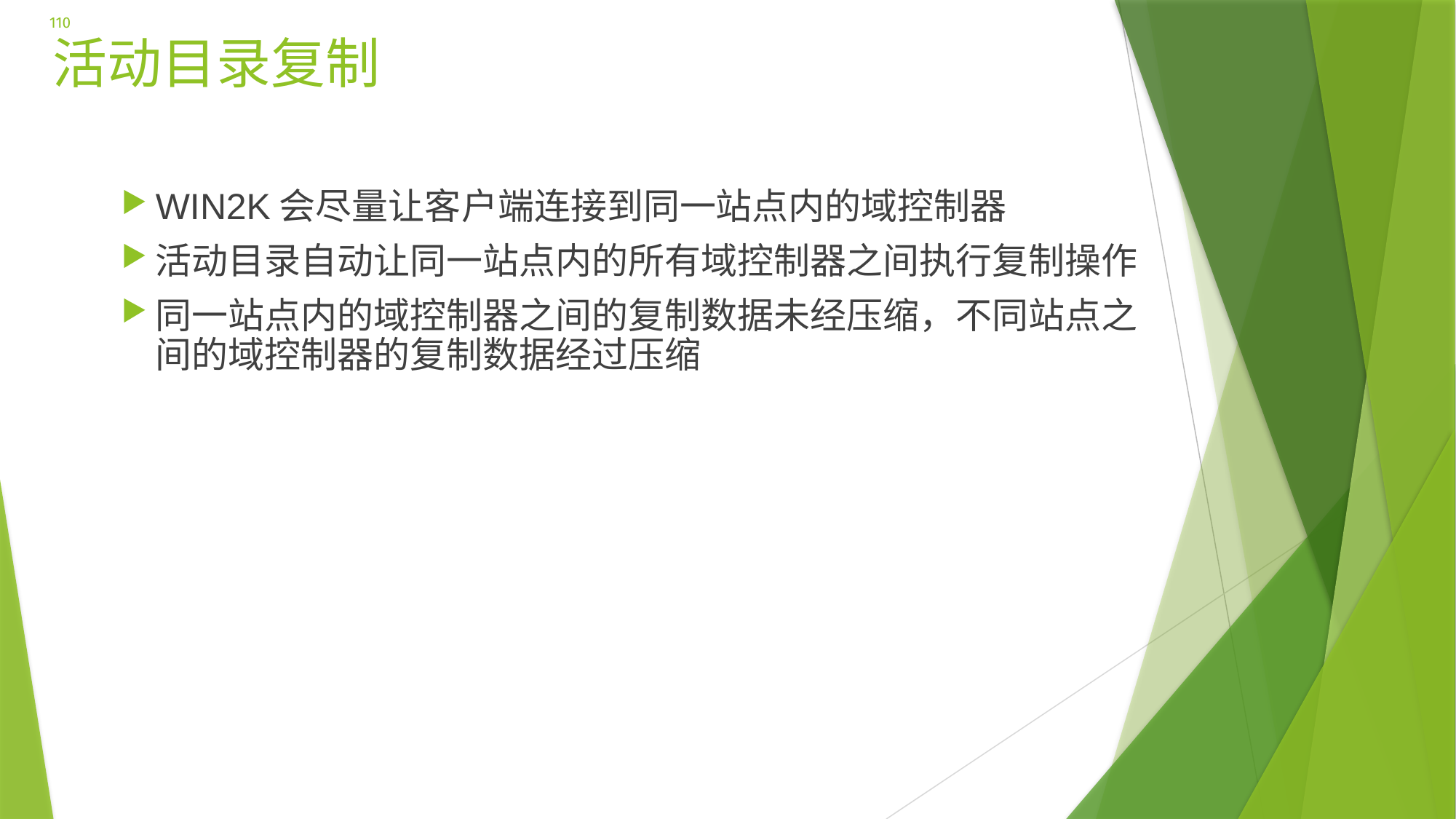

110
# 活动目录复制
WIN2K会尽量让客户端连接到同一站点内的域控制器
活动目录自动让同一站点内的所有域控制器之间执行复制操作
同一站点内的域控制器之间的复制数据未经压缩，不同站点之间的域控制器的复制数据经过压缩